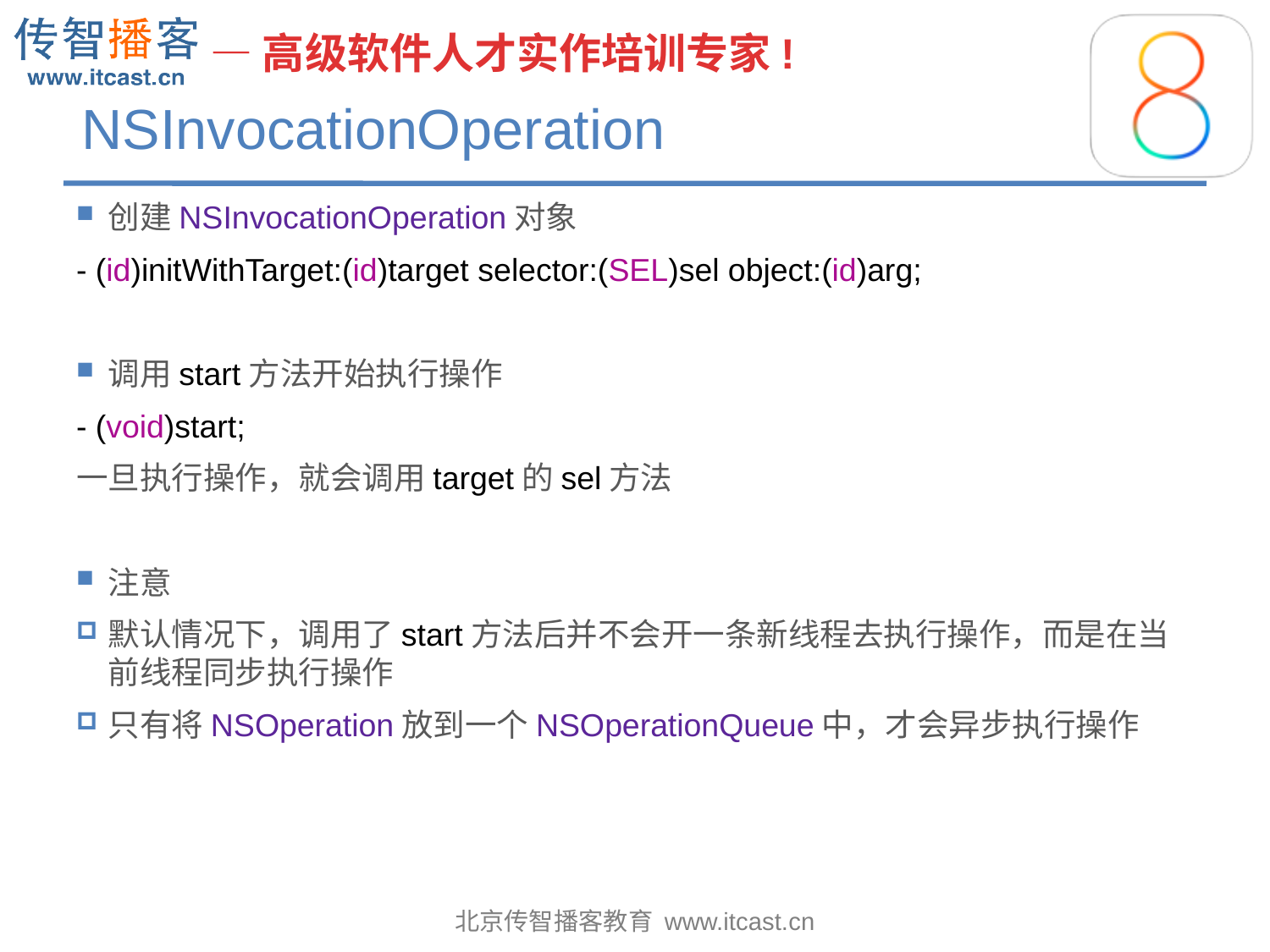

# NSInvocationOperation
创建NSInvocationOperation对象
- (id)initWithTarget:(id)target selector:(SEL)sel object:(id)arg;

调用start方法开始执行操作
- (void)start;
一旦执行操作，就会调用target的sel方法

注意
默认情况下，调用了start方法后并不会开一条新线程去执行操作，而是在当前线程同步执行操作
只有将NSOperation放到一个NSOperationQueue中，才会异步执行操作